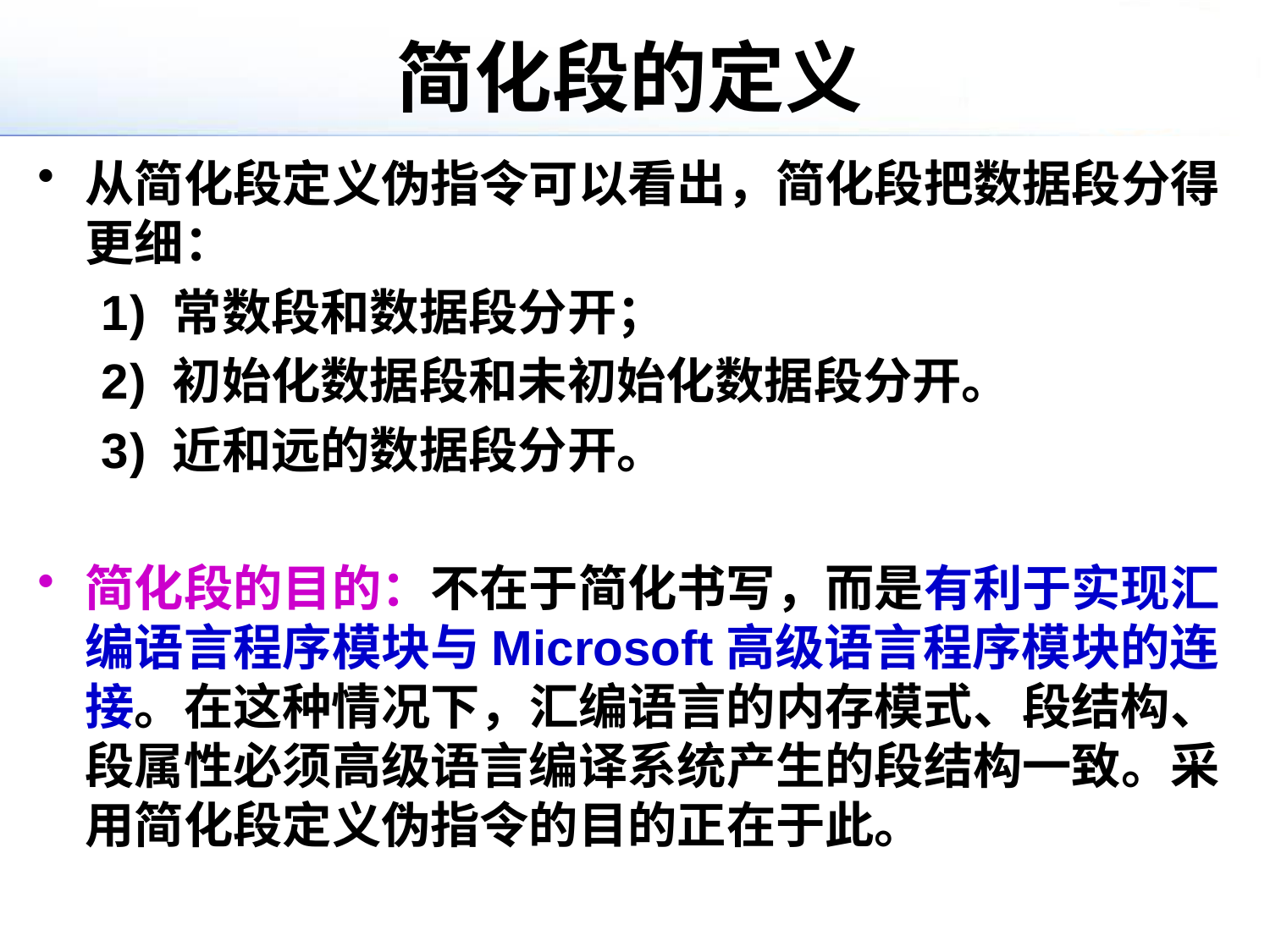

# 简化段的定义
从简化段定义伪指令可以看出，简化段把数据段分得更细：
常数段和数据段分开；
初始化数据段和未初始化数据段分开。
近和远的数据段分开。

简化段的目的：不在于简化书写，而是有利于实现汇编语言程序模块与Microsoft高级语言程序模块的连接。在这种情况下，汇编语言的内存模式、段结构、段属性必须高级语言编译系统产生的段结构一致。采用简化段定义伪指令的目的正在于此。